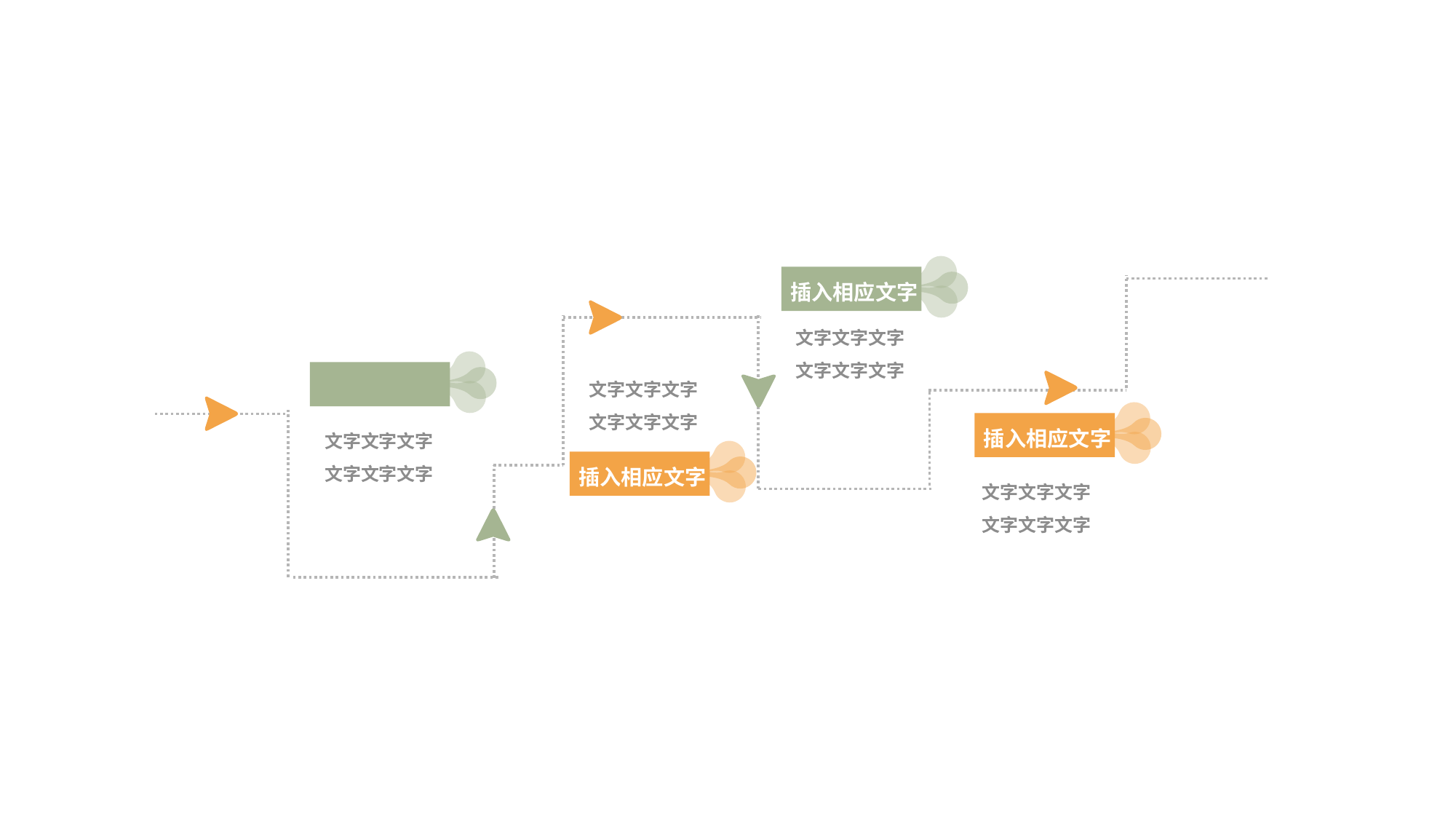

插入相应文字
文字文字文字
文字文字文字
插入相应文字

文字文字文字
文字文字文字

插入相应文字
文字文字文字
文字文字文字

插入相应文字
文字文字文字
文字文字文字